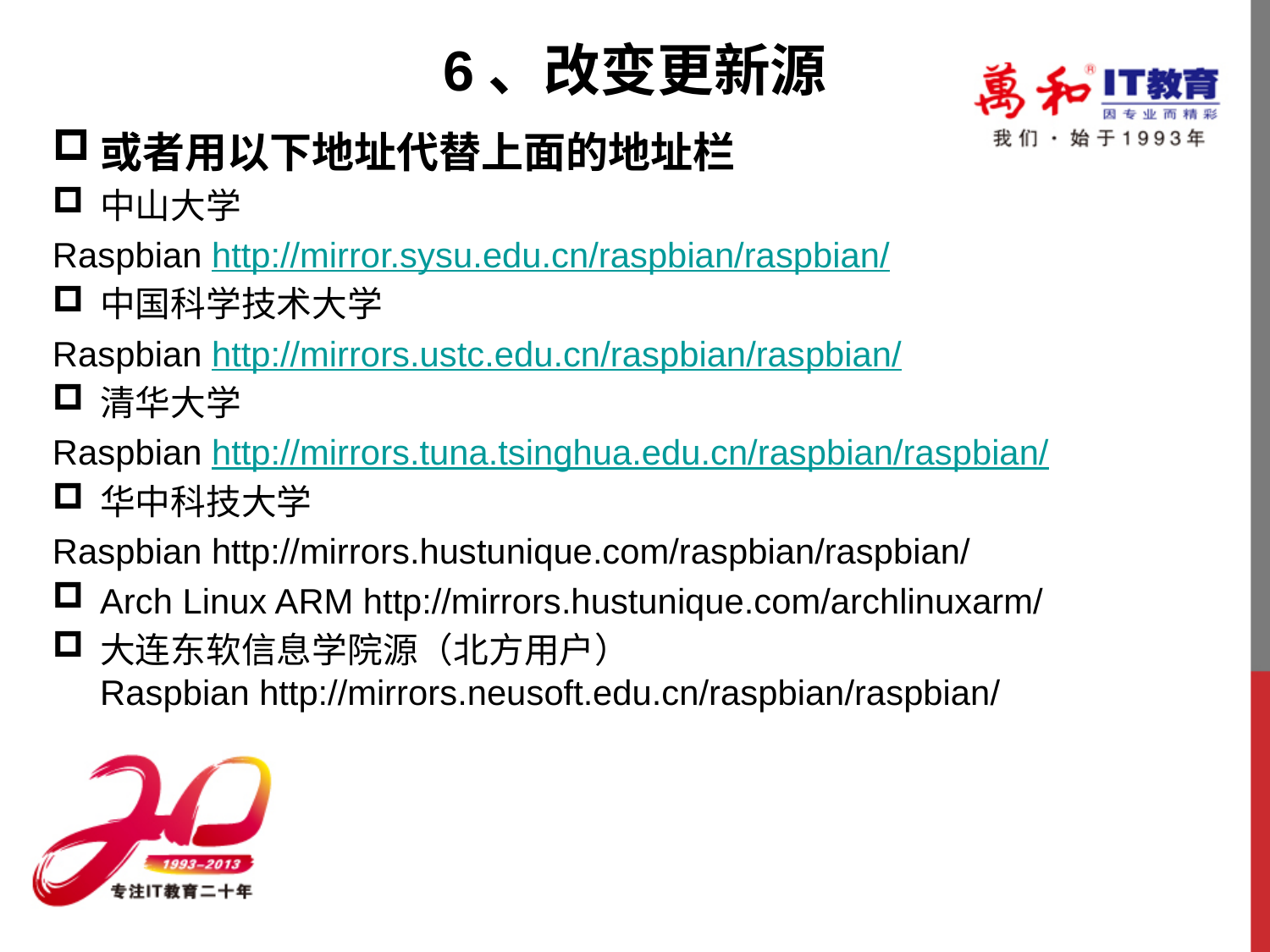

# 6、改变更新源
或者用以下地址代替上面的地址栏
中山大学
Raspbian http://mirror.sysu.edu.cn/raspbian/raspbian/
中国科学技术大学
Raspbian http://mirrors.ustc.edu.cn/raspbian/raspbian/
清华大学
Raspbian http://mirrors.tuna.tsinghua.edu.cn/raspbian/raspbian/
华中科技大学
Raspbian http://mirrors.hustunique.com/raspbian/raspbian/
Arch Linux ARM http://mirrors.hustunique.com/archlinuxarm/
大连东软信息学院源（北方用户）
Raspbian http://mirrors.neusoft.edu.cn/raspbian/raspbian/